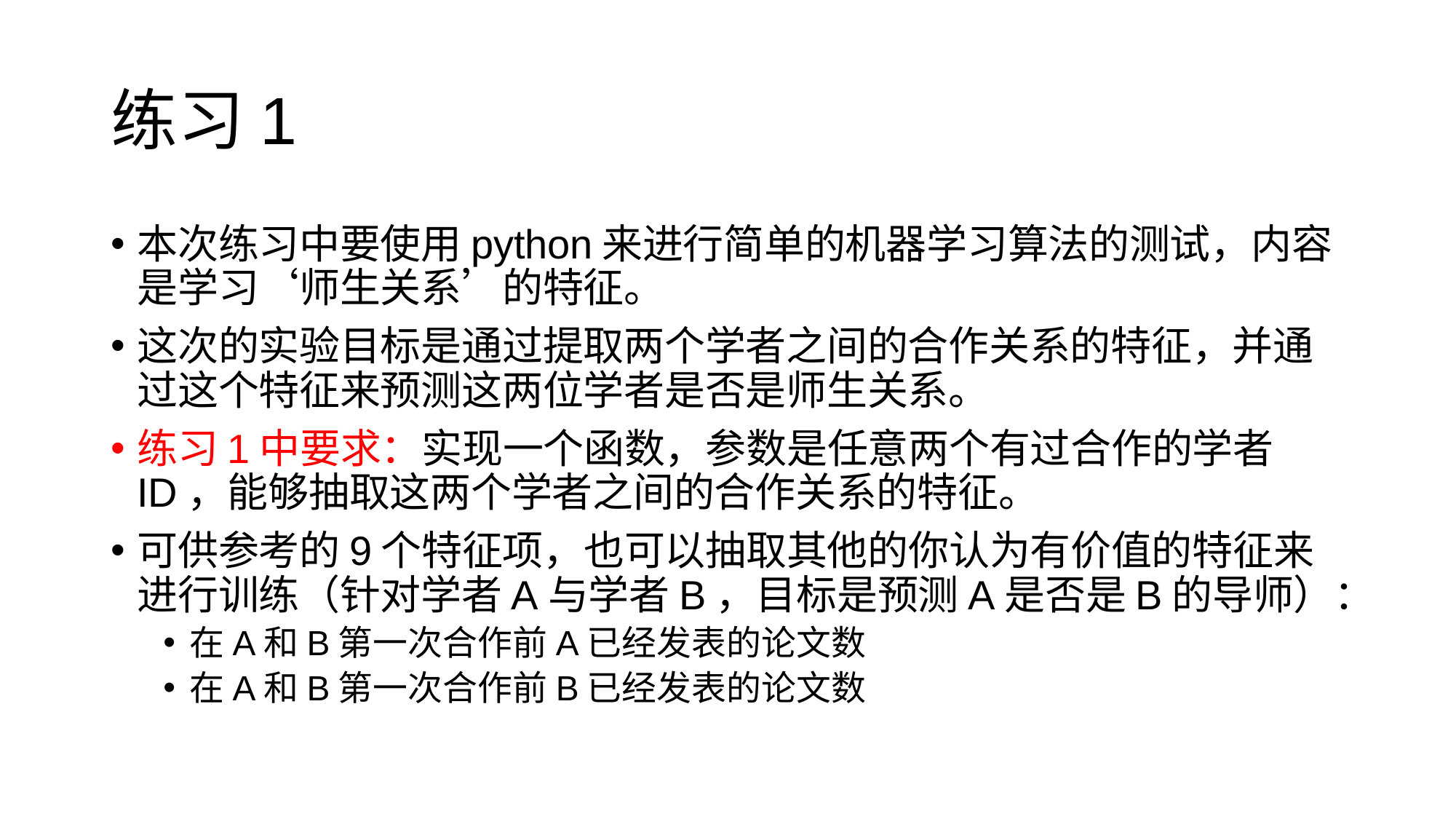

# 练习1
本次练习中要使用python来进行简单的机器学习算法的测试，内容是学习‘师生关系’的特征。
这次的实验目标是通过提取两个学者之间的合作关系的特征，并通过这个特征来预测这两位学者是否是师生关系。
练习1中要求：实现一个函数，参数是任意两个有过合作的学者ID，能够抽取这两个学者之间的合作关系的特征。
可供参考的9个特征项，也可以抽取其他的你认为有价值的特征来进行训练（针对学者A与学者B，目标是预测A是否是B的导师）：
在A和B第一次合作前A已经发表的论文数
在A和B第一次合作前B已经发表的论文数